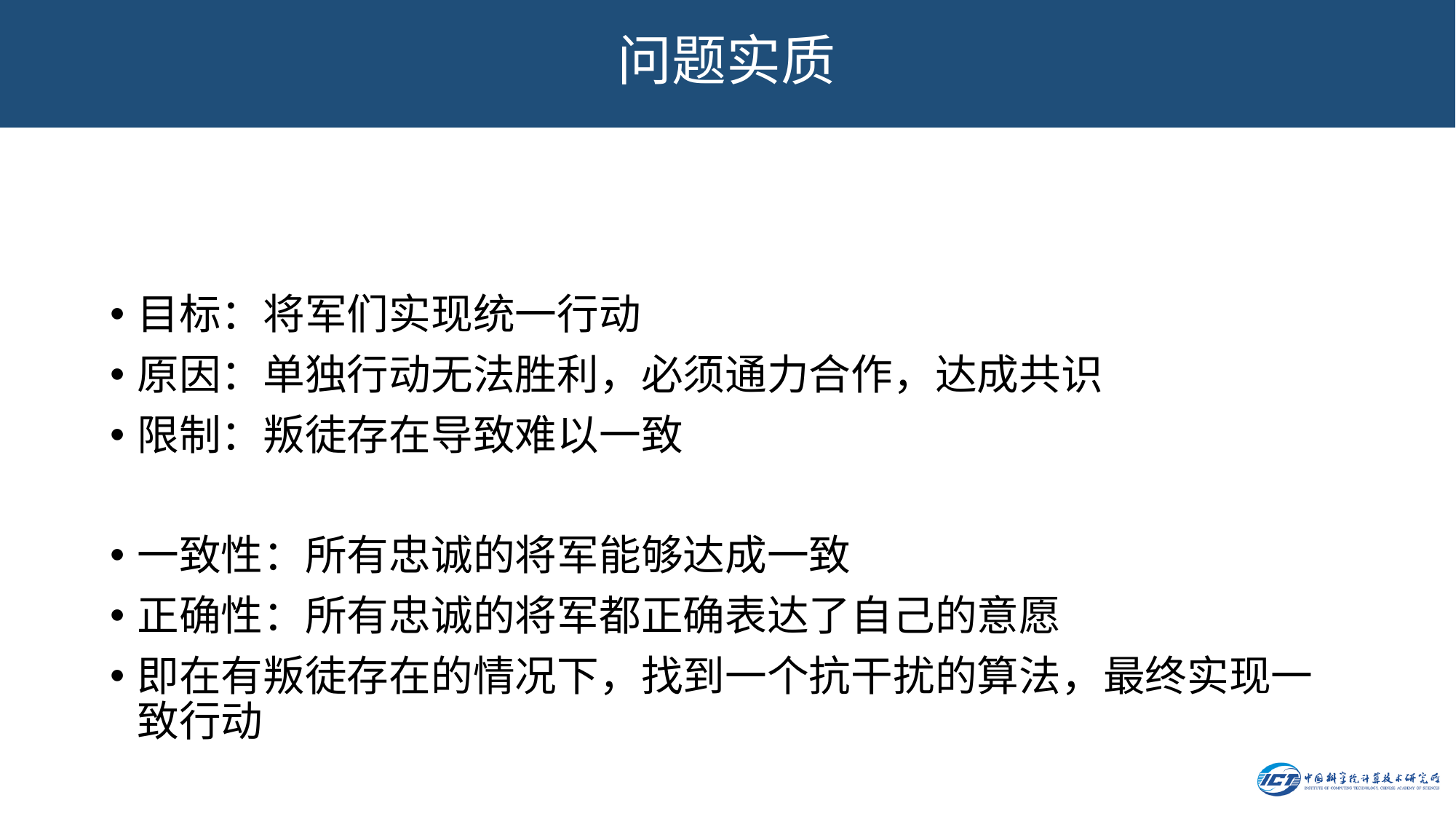

# 问题实质

目标：将军们实现统一行动
原因：单独行动无法胜利，必须通力合作，达成共识
限制：叛徒存在导致难以一致

一致性：所有忠诚的将军能够达成一致
正确性：所有忠诚的将军都正确表达了自己的意愿
即在有叛徒存在的情况下，找到一个抗干扰的算法，最终实现一致行动